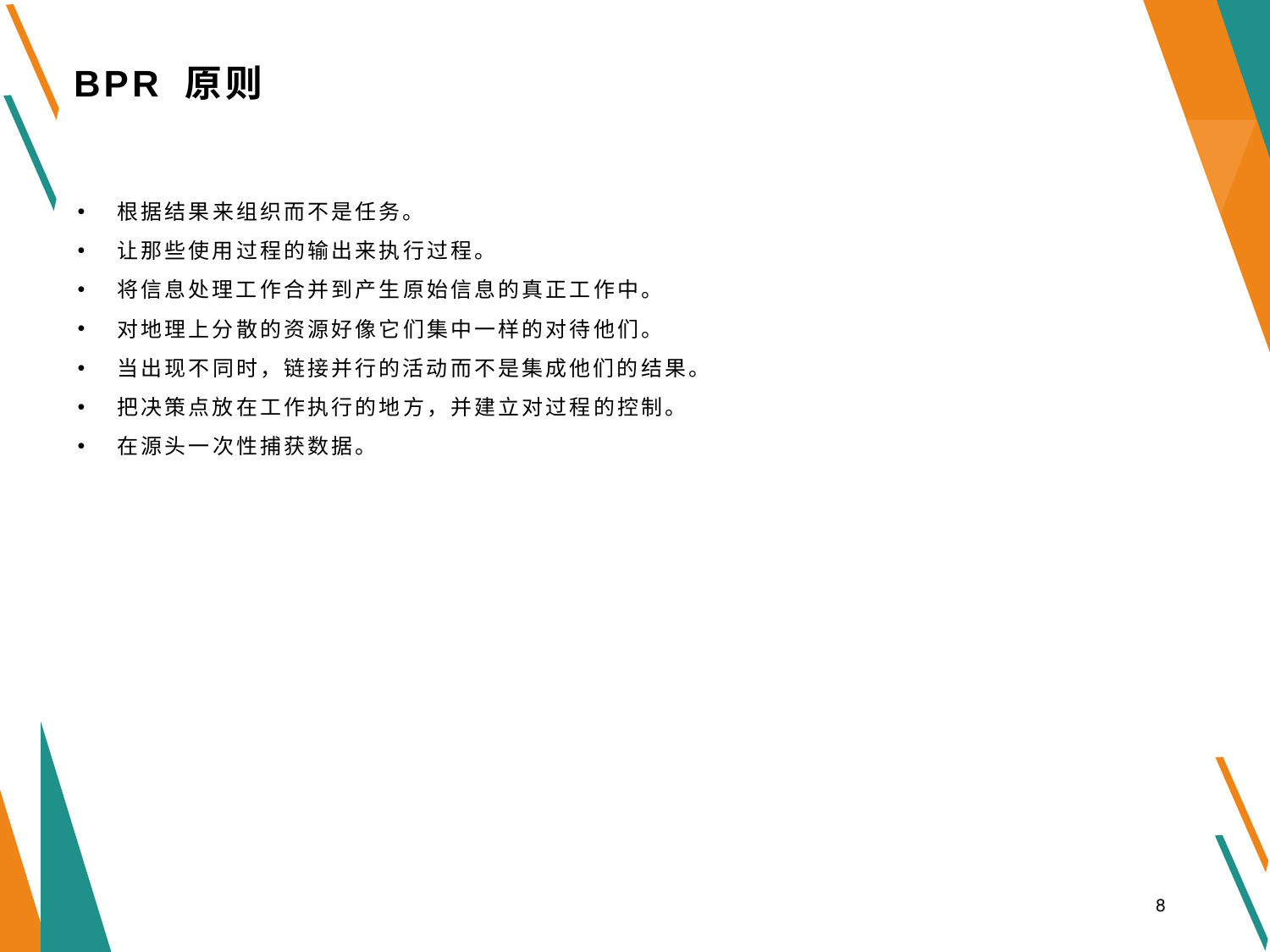

# BPR 原则
根据结果来组织而不是任务。
让那些使用过程的输出来执行过程。
将信息处理工作合并到产生原始信息的真正工作中。
对地理上分散的资源好像它们集中一样的对待他们。
当出现不同时，链接并行的活动而不是集成他们的结果。
把决策点放在工作执行的地方，并建立对过程的控制。
在源头一次性捕获数据。
8